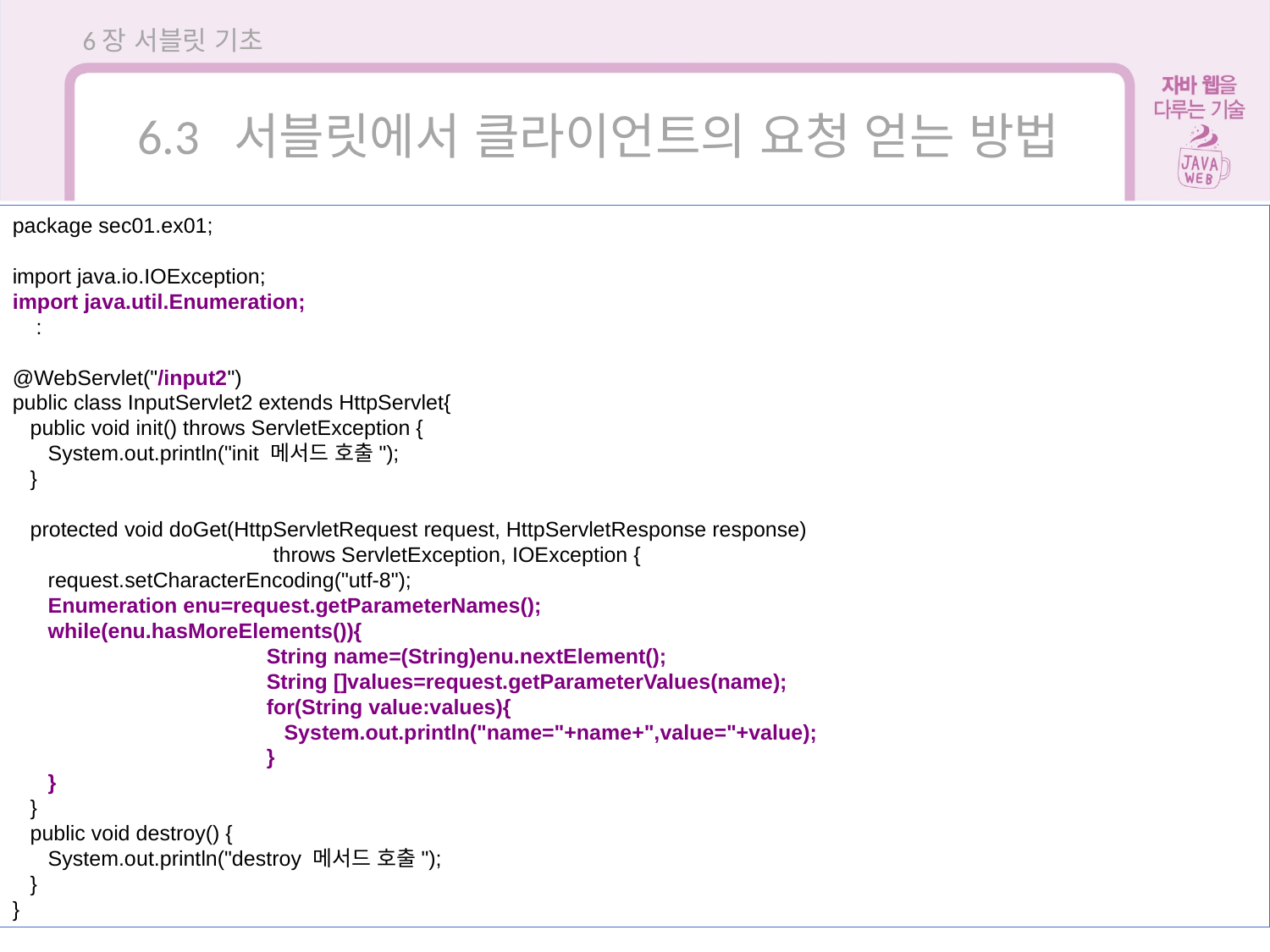

6장 서블릿 기초
6.3  서블릿에서 클라이언트의 요청 얻는 방법
package sec01.ex01;

import java.io.IOException;
import java.util.Enumeration;
    :

@WebServlet("/input2")
public class InputServlet2 extends HttpServlet{
   public void init() throws ServletException {
      System.out.println("init 메서드 호출");
   }

   protected void doGet(HttpServletRequest request, HttpServletResponse response)
                                            throws ServletException, IOException {
      request.setCharacterEncoding("utf-8");
      Enumeration enu=request.getParameterNames();
      while(enu.hasMoreElements()){
		String name=(String)enu.nextElement();
		String []values=request.getParameterValues(name);
		for(String value:values){
		   System.out.println("name="+name+",value="+value);
		}
      }
   }
   public void destroy() {
      System.out.println("destroy 메서드 호출");
   }
}